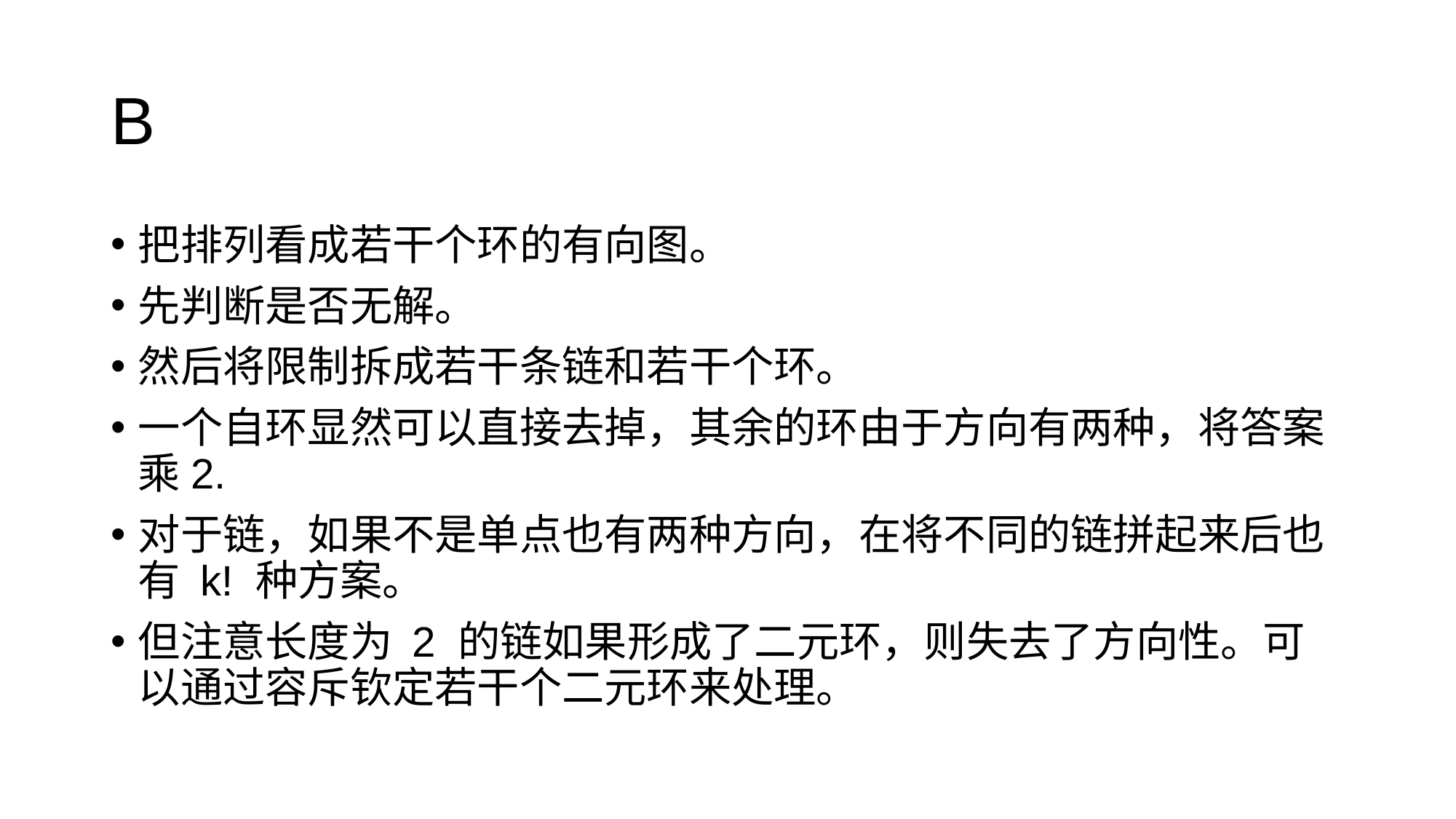

# B
把排列看成若干个环的有向图。
先判断是否无解。
然后将限制拆成若干条链和若干个环。
一个自环显然可以直接去掉，其余的环由于方向有两种，将答案乘2.
对于链，如果不是单点也有两种方向，在将不同的链拼起来后也有 k! 种方案。
但注意长度为 2 的链如果形成了二元环，则失去了方向性。可以通过容斥钦定若干个二元环来处理。